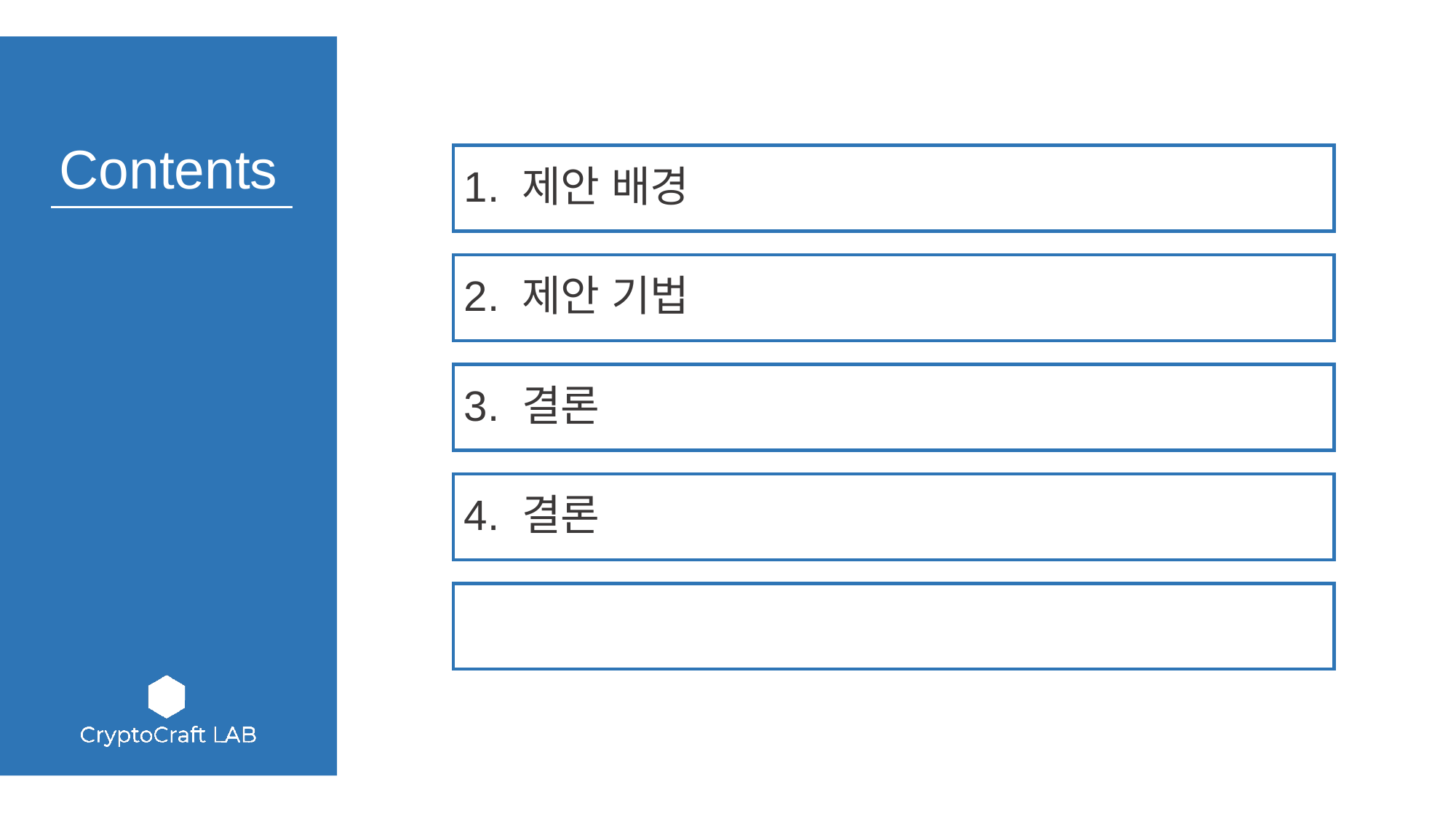

1. 제안 배경
2. 제안 기법
3. 결론

4. 결론